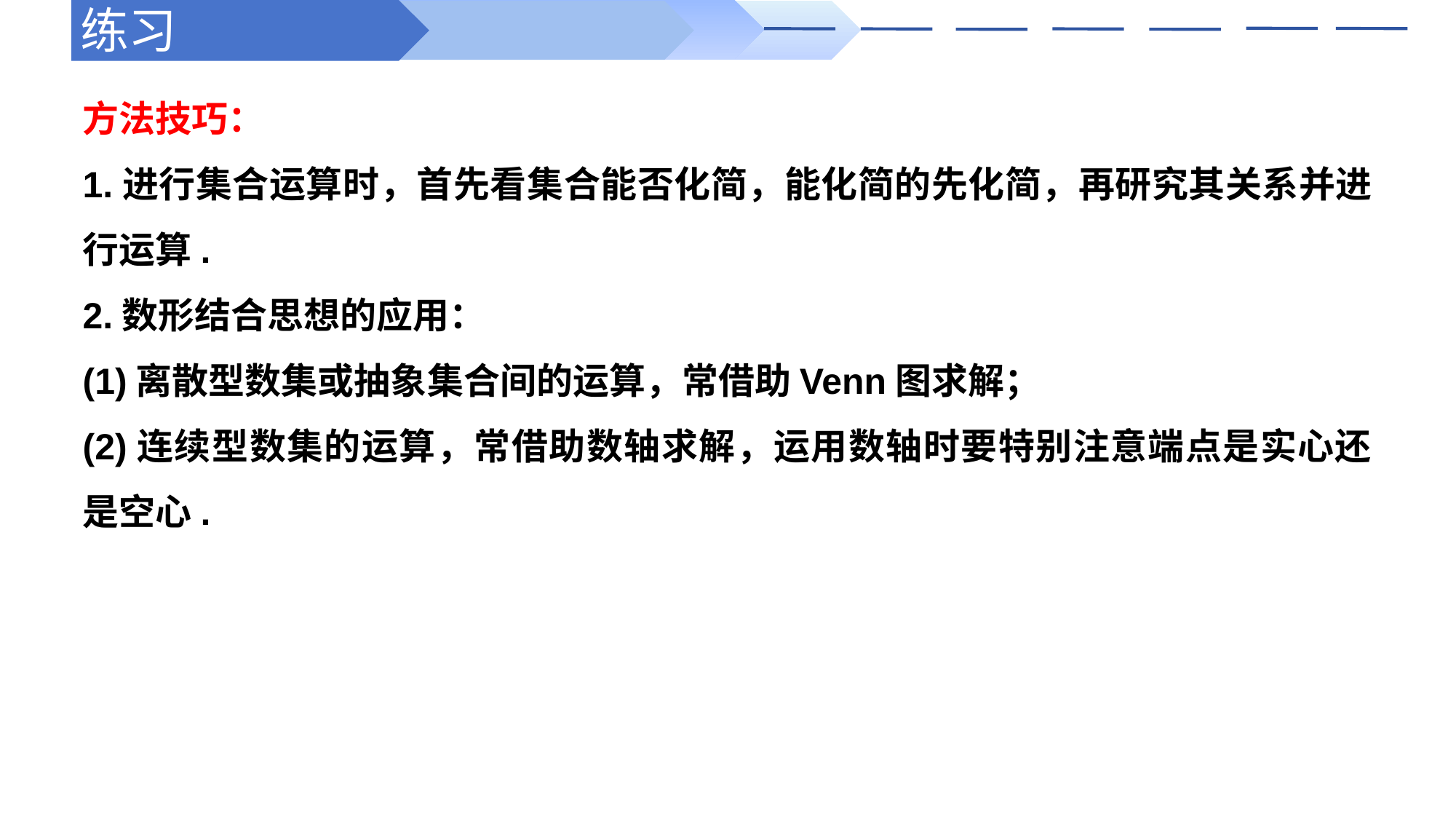

练习

方法技巧：
1.进行集合运算时，首先看集合能否化简，能化简的先化简，再研究其关系并进行运算.
2.数形结合思想的应用：
(1)离散型数集或抽象集合间的运算，常借助Venn图求解；
(2)连续型数集的运算，常借助数轴求解，运用数轴时要特别注意端点是实心还是空心.